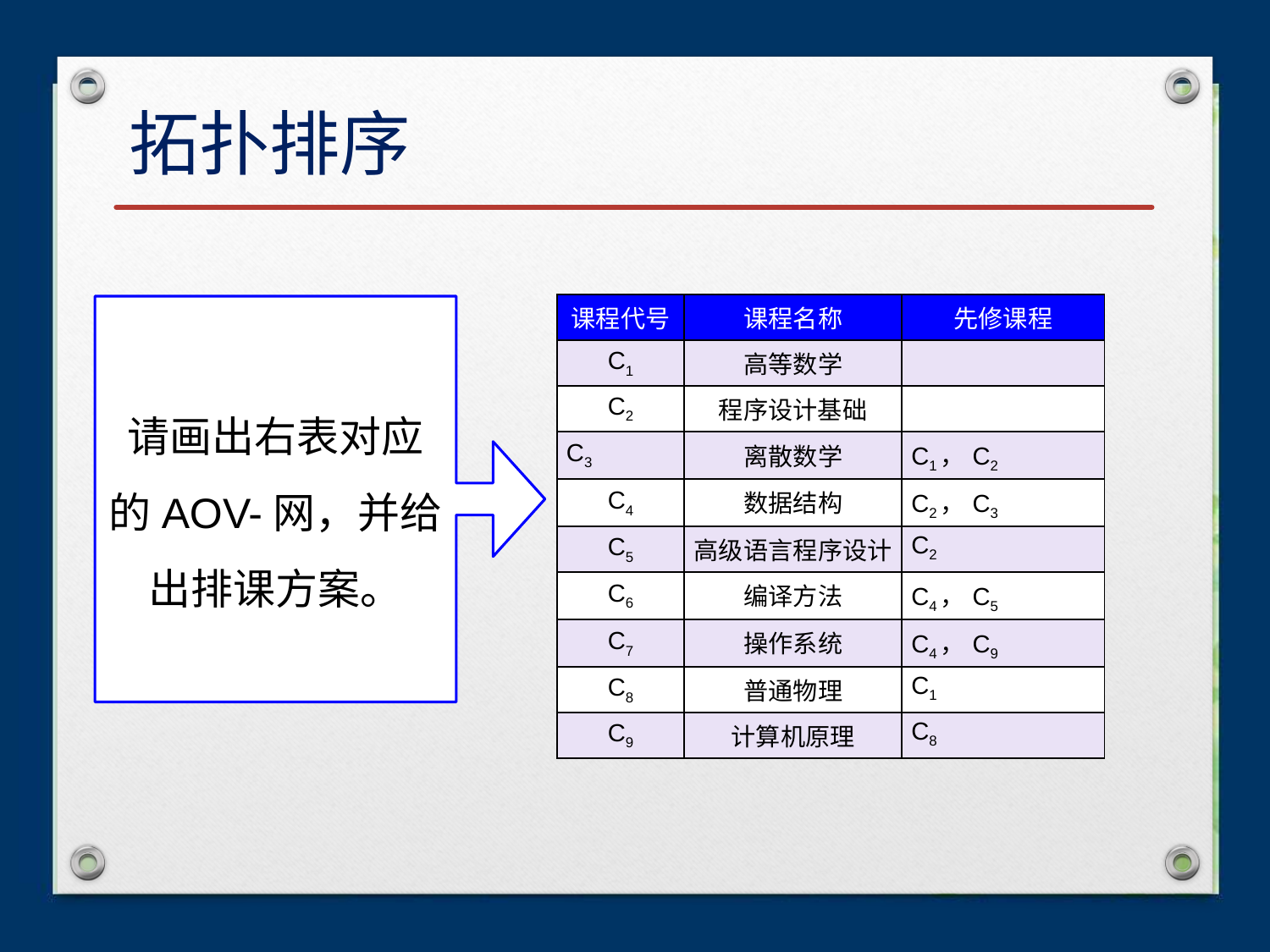

# 拓扑排序
| 课程代号 | 课程名称 | 先修课程 |
| --- | --- | --- |
| C1 | 高等数学 |  |
| C2 | 程序设计基础 |  |
| C3 | 离散数学 | C1，C2 |
| C4 | 数据结构 | C2，C3 |
| C5 | 高级语言程序设计 | C2 |
| C6 | 编译方法 | C4，C5 |
| C7 | 操作系统 | C4，C9 |
| C8 | 普通物理 | C1 |
| C9 | 计算机原理 | C8 |
请画出右表对应的AOV-网，并给出排课方案。